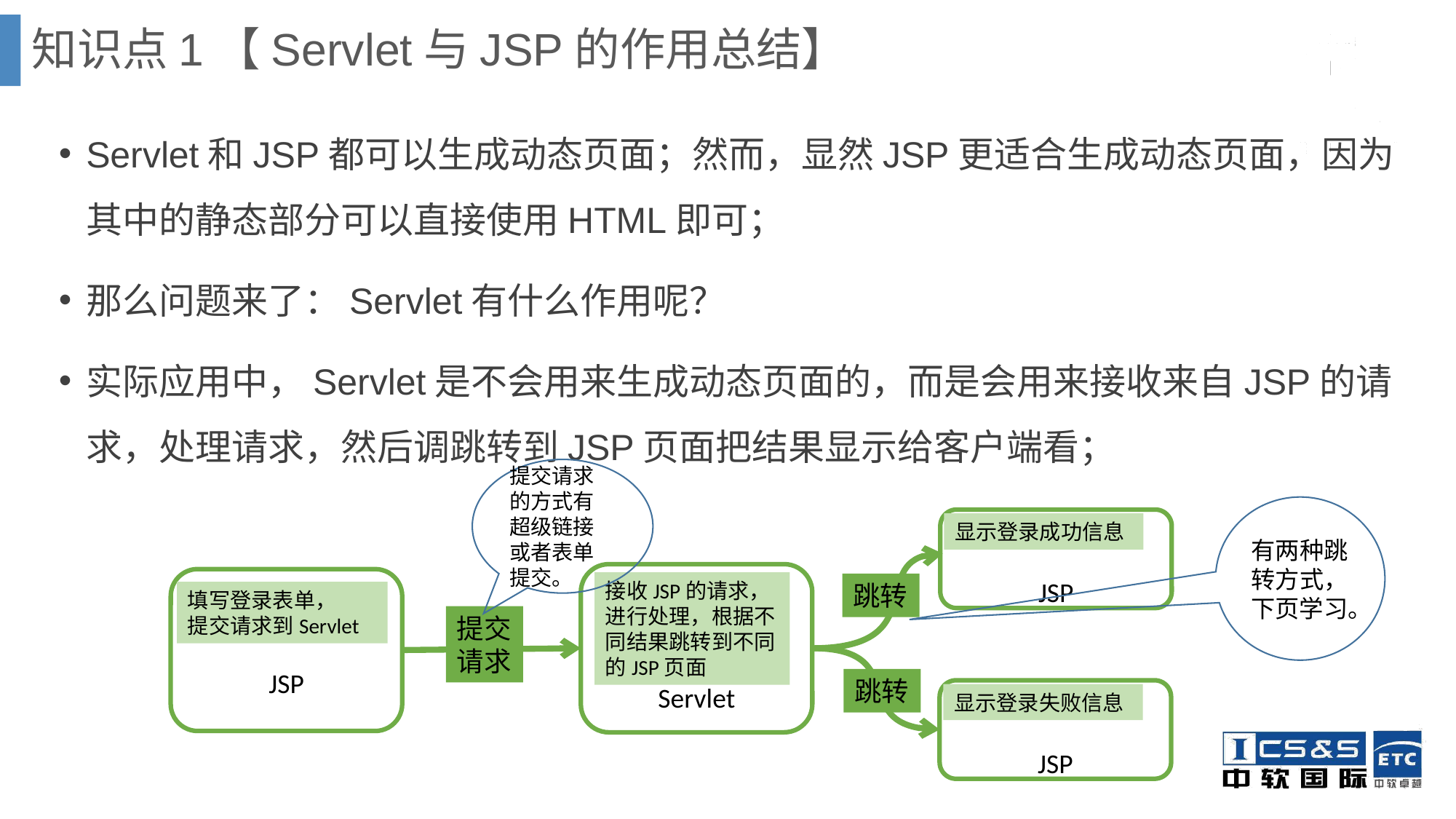

知识点1【Servlet与JSP的作用总结】
Servlet和JSP都可以生成动态页面；然而，显然JSP更适合生成动态页面，因为其中的静态部分可以直接使用HTML即可；
那么问题来了：Servlet有什么作用呢？
实际应用中，Servlet是不会用来生成动态页面的，而是会用来接收来自JSP的请求，处理请求，然后调跳转到JSP页面把结果显示给客户端看；
提交请求的方式有超级链接或者表单提交。
有两种跳转方式，下页学习。

JSP
显示登录成功信息

Servlet

JSP
接收JSP的请求，进行处理，根据不同结果跳转到不同的JSP页面
跳转
填写登录表单，
提交请求到Servlet
提交请求
跳转

JSP
显示登录失败信息